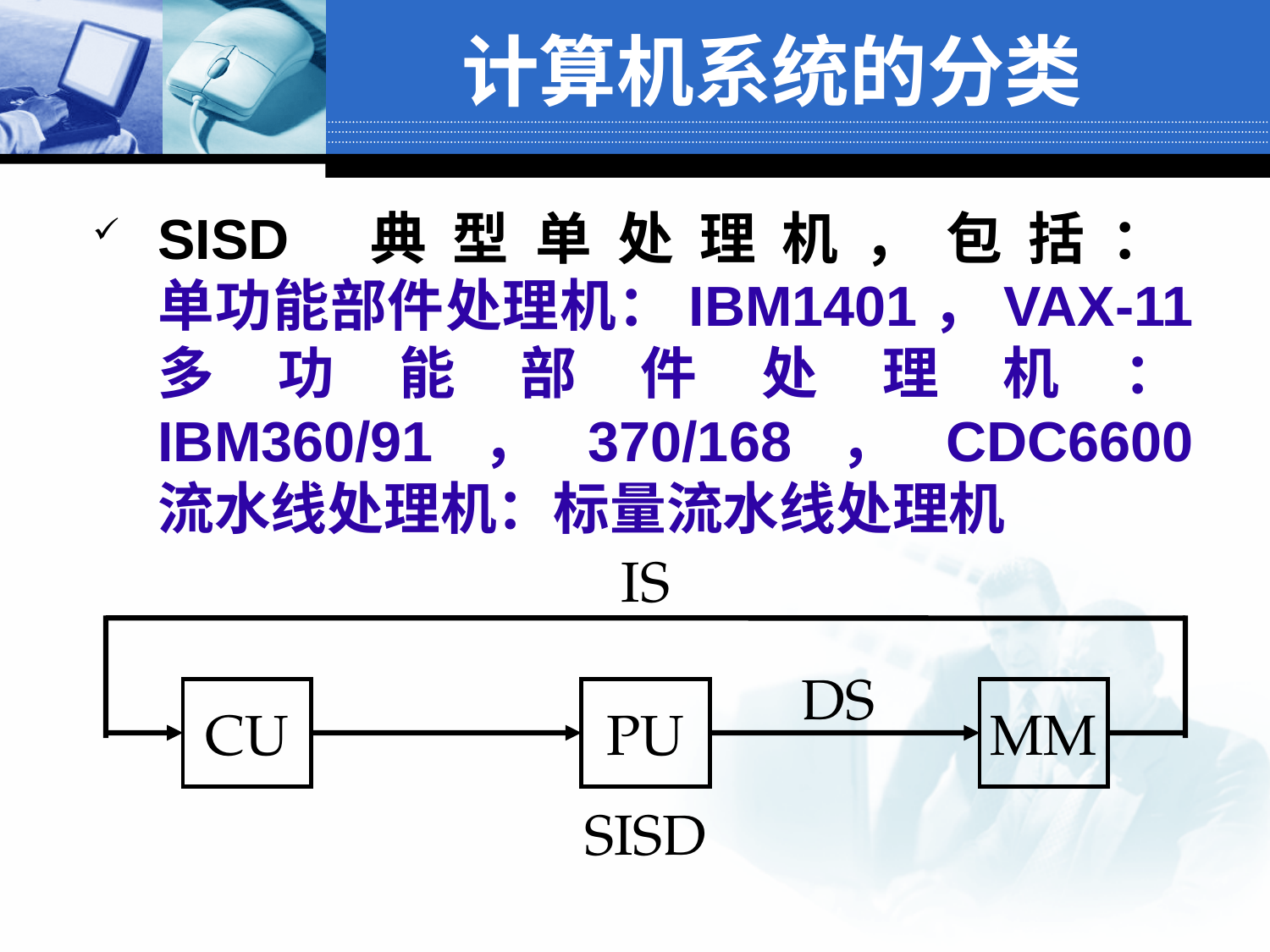

计算机系统的分类
SISD 典型单处理机，包括：
单功能部件处理机：IBM1401，VAX-11
多功能部件处理机：IBM360/91，370/168，CDC6600
流水线处理机：标量流水线处理机
IS

DS
CU
PU
MM

SISD